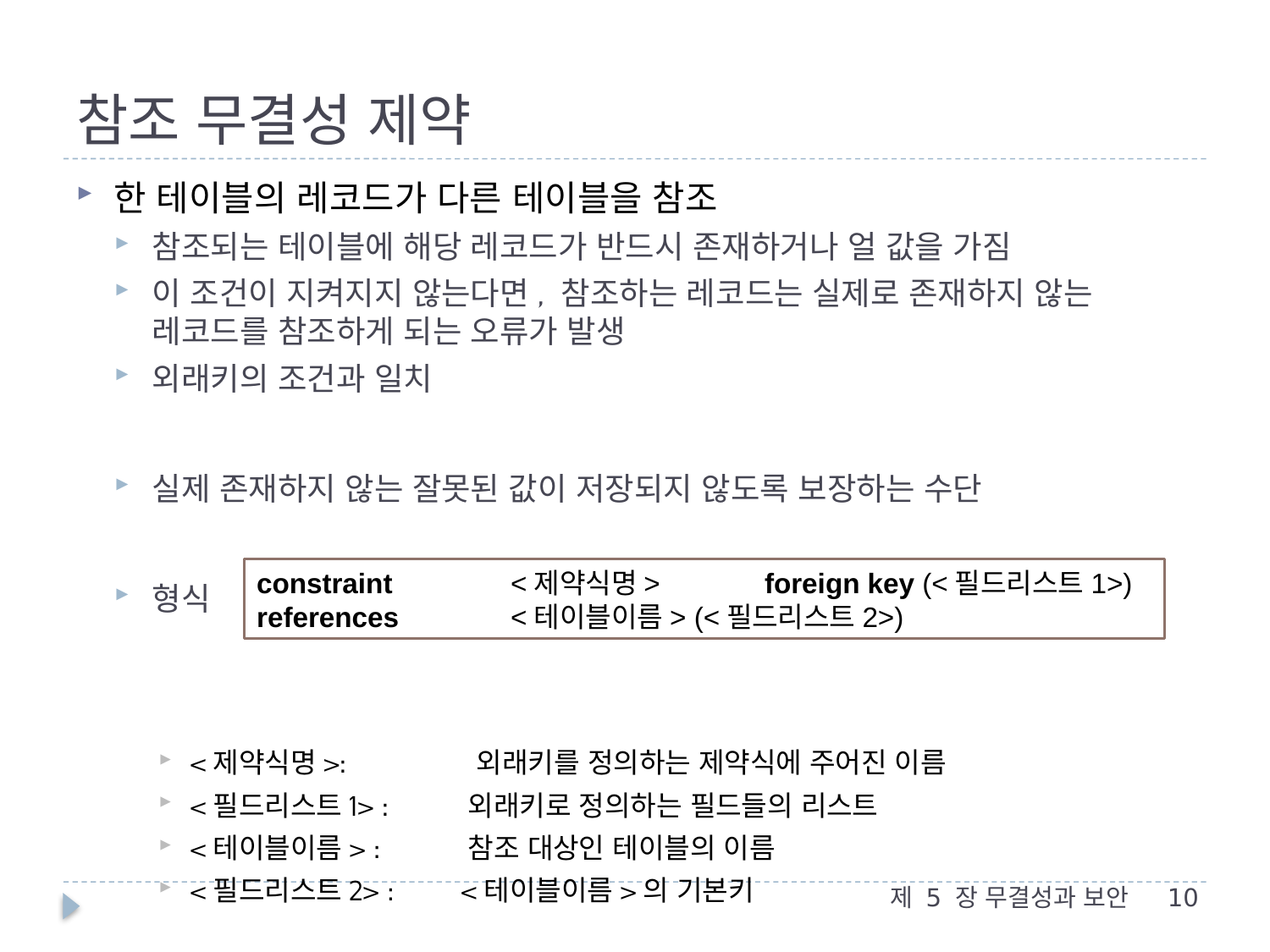

# 참조 무결성 제약
한 테이블의 레코드가 다른 테이블을 참조
참조되는 테이블에 해당 레코드가 반드시 존재하거나 얼 값을 가짐
이 조건이 지켜지지 않는다면, 참조하는 레코드는 실제로 존재하지 않는 레코드를 참조하게 되는 오류가 발생
외래키의 조건과 일치

실제 존재하지 않는 잘못된 값이 저장되지 않도록 보장하는 수단

형식

<제약식명>:	   외래키를 정의하는 제약식에 주어진 이름
<필드리스트1> :	  외래키로 정의하는 필드들의 리스트
<테이블이름> :	  참조 대상인 테이블의 이름
<필드리스트2> :	  <테이블이름>의 기본키
constraint 	<제약식명> 	foreign key (<필드리스트1>)
references 	<테이블이름> (<필드리스트2>)
제 5 장 무결성과 보안
10